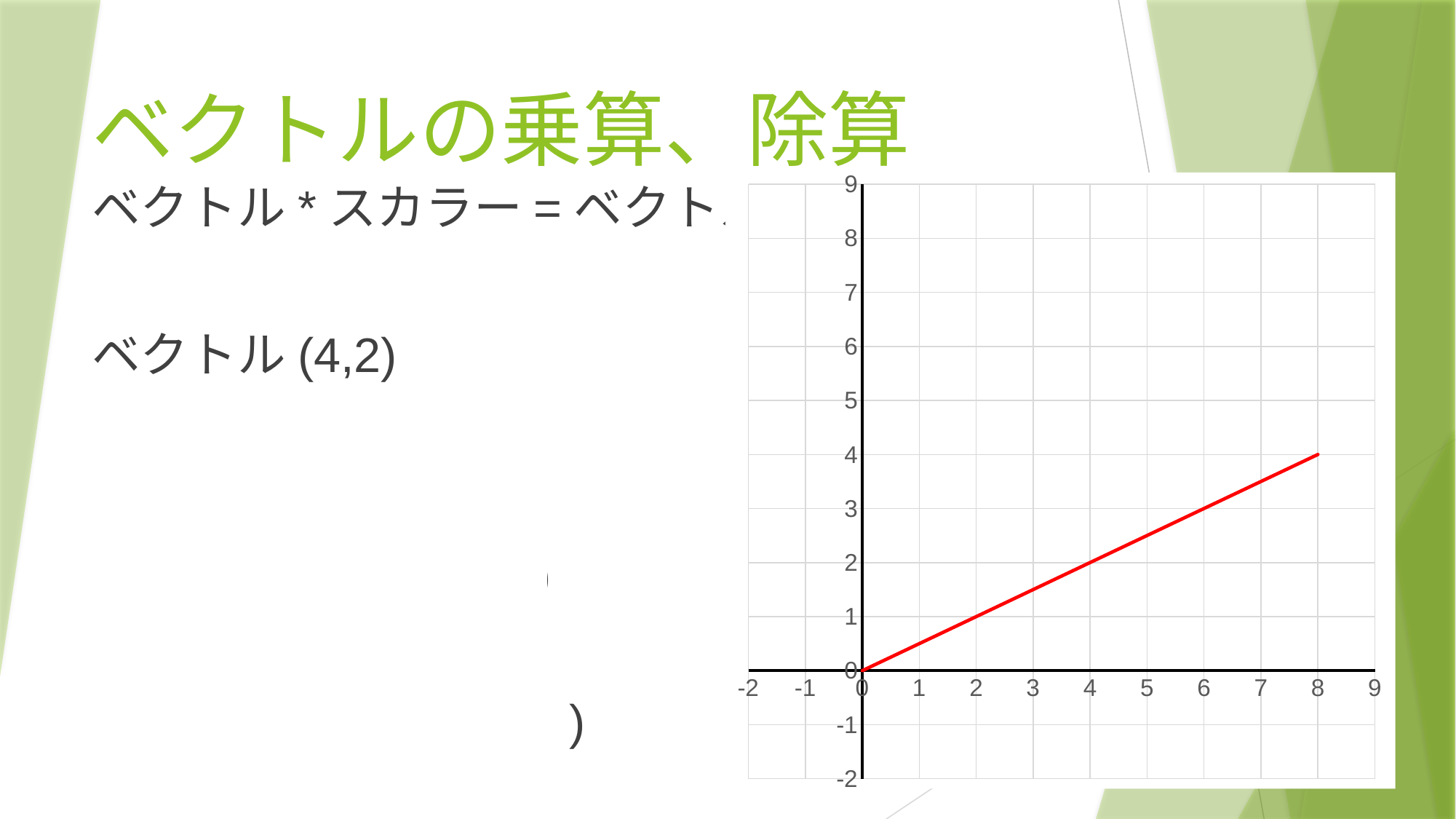

# ベクトルの乗算、除算
ベクトル*スカラー=ベクトル

ベクトル(4,2)

2を掛けると…
(4*2,2*2)　＝　(8,4)
2で割ると…
(4/2,4/2)　＝　(2,１)

### Chart

| Category | Yの値 |
|---|---|